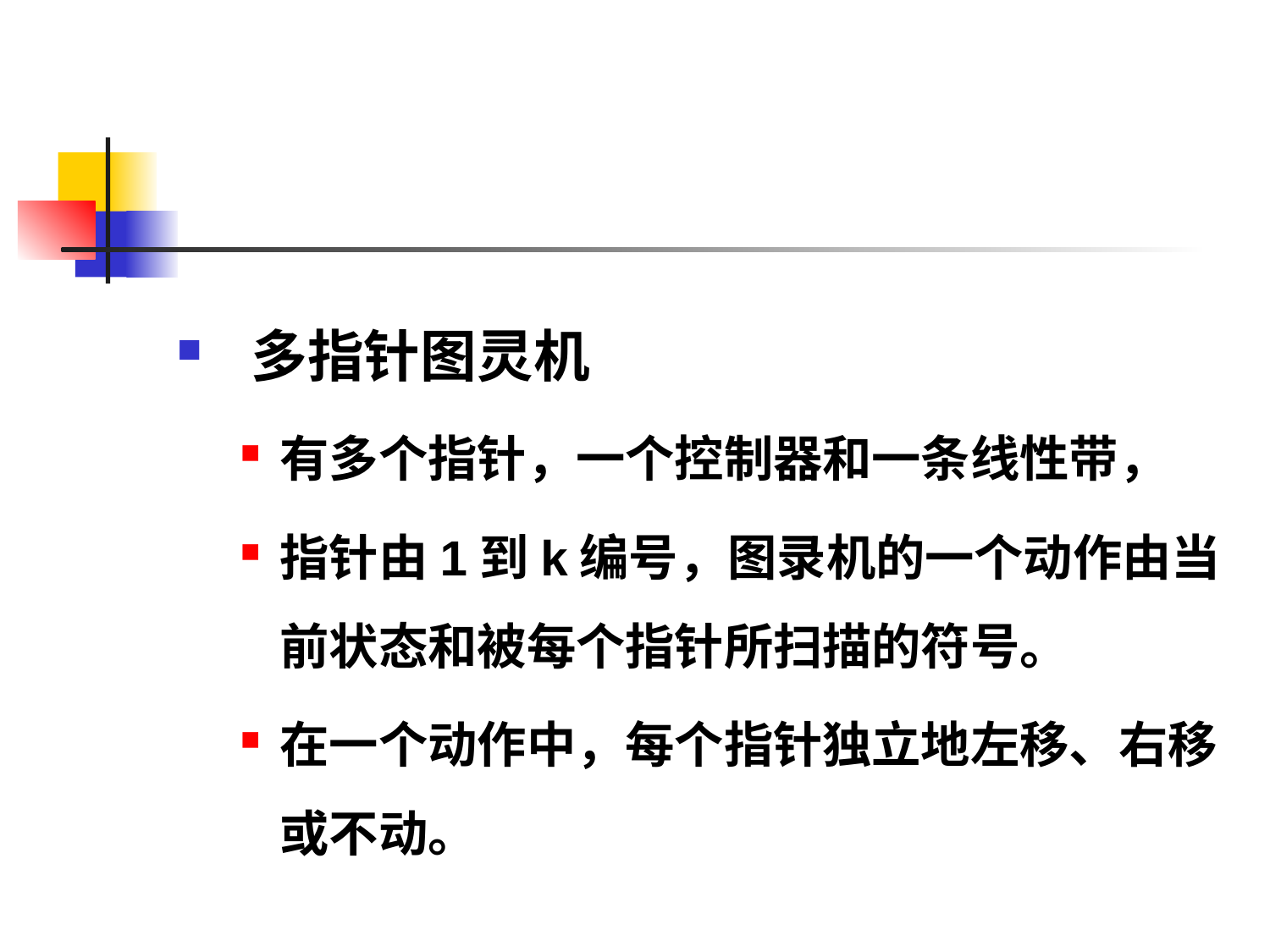

#
 多指针图灵机
有多个指针，一个控制器和一条线性带，
指针由1到k编号，图录机的一个动作由当前状态和被每个指针所扫描的符号。
在一个动作中，每个指针独立地左移、右移或不动。